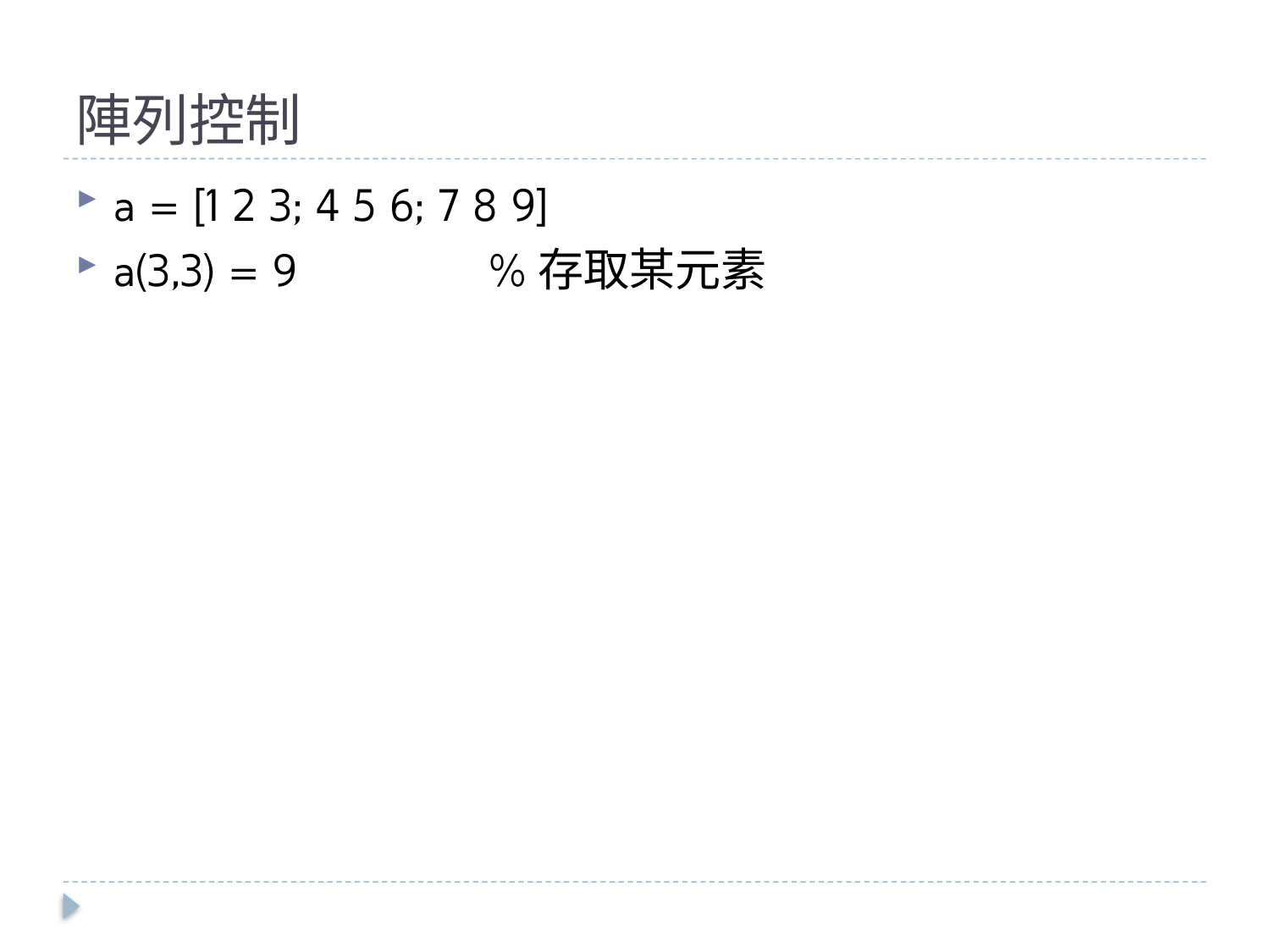

# 陣列控制
a = [1 2 3; 4 5 6; 7 8 9]
a(3,3) = 9              %存取某元素